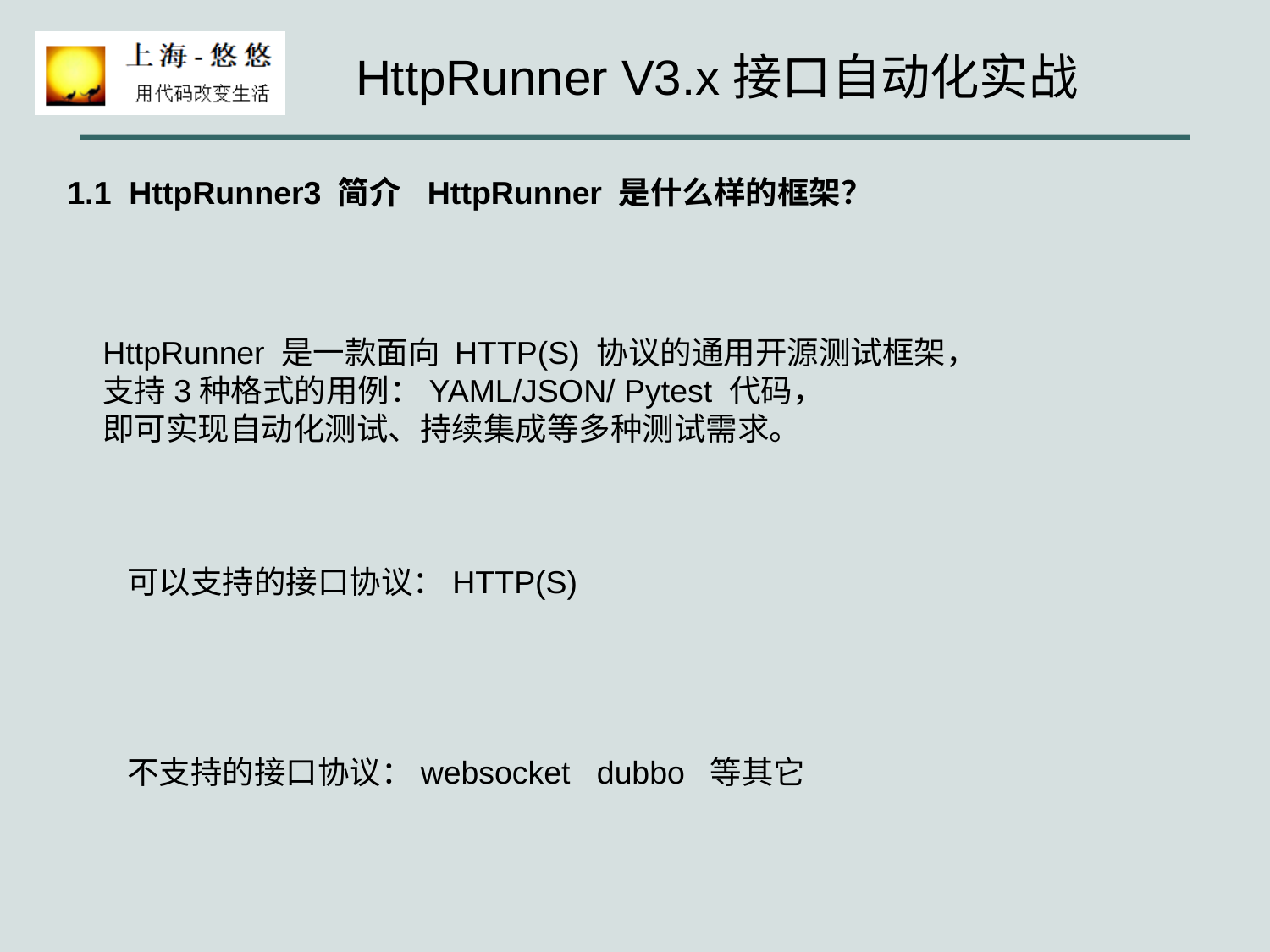

1.1  HttpRunner3 简介
HttpRunner 是什么样的框架？
HttpRunner 是一款面向 HTTP(S) 协议的通用开源测试框架，
支持3种格式的用例：YAML/JSON/ Pytest 代码，
即可实现自动化测试、持续集成等多种测试需求。
可以支持的接口协议：HTTP(S)

不支持的接口协议：websocket   dubbo  等其它